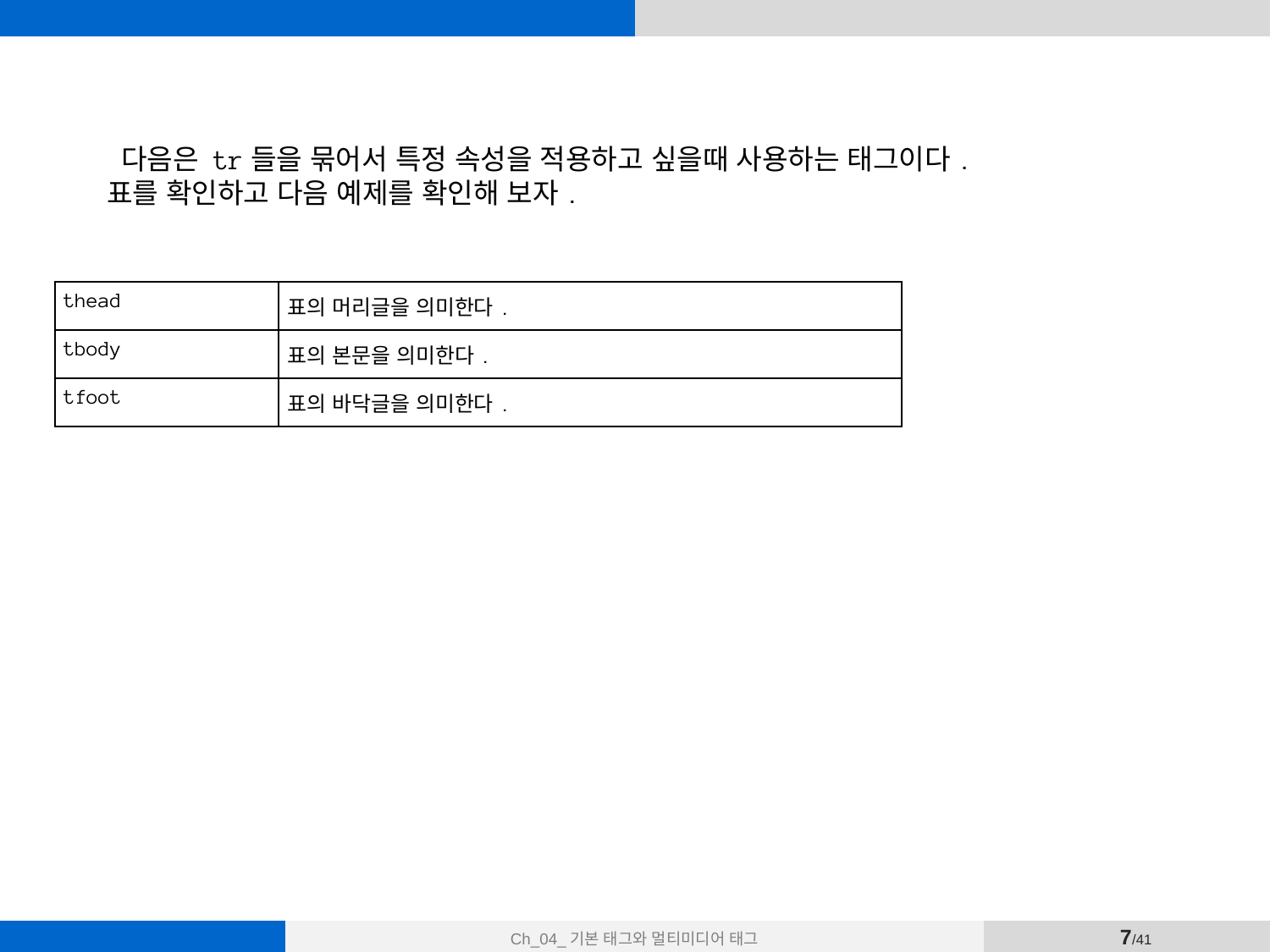

다음은 tr들을 묶어서 특정 속성을 적용하고 싶을때 사용하는 태그이다.
표를 확인하고 다음 예제를 확인해 보자.

| thead | 표의 머리글을 의미한다. |
| --- | --- |
| tbody | 표의 본문을 의미한다. |
| tfoot | 표의 바닥글을 의미한다. |